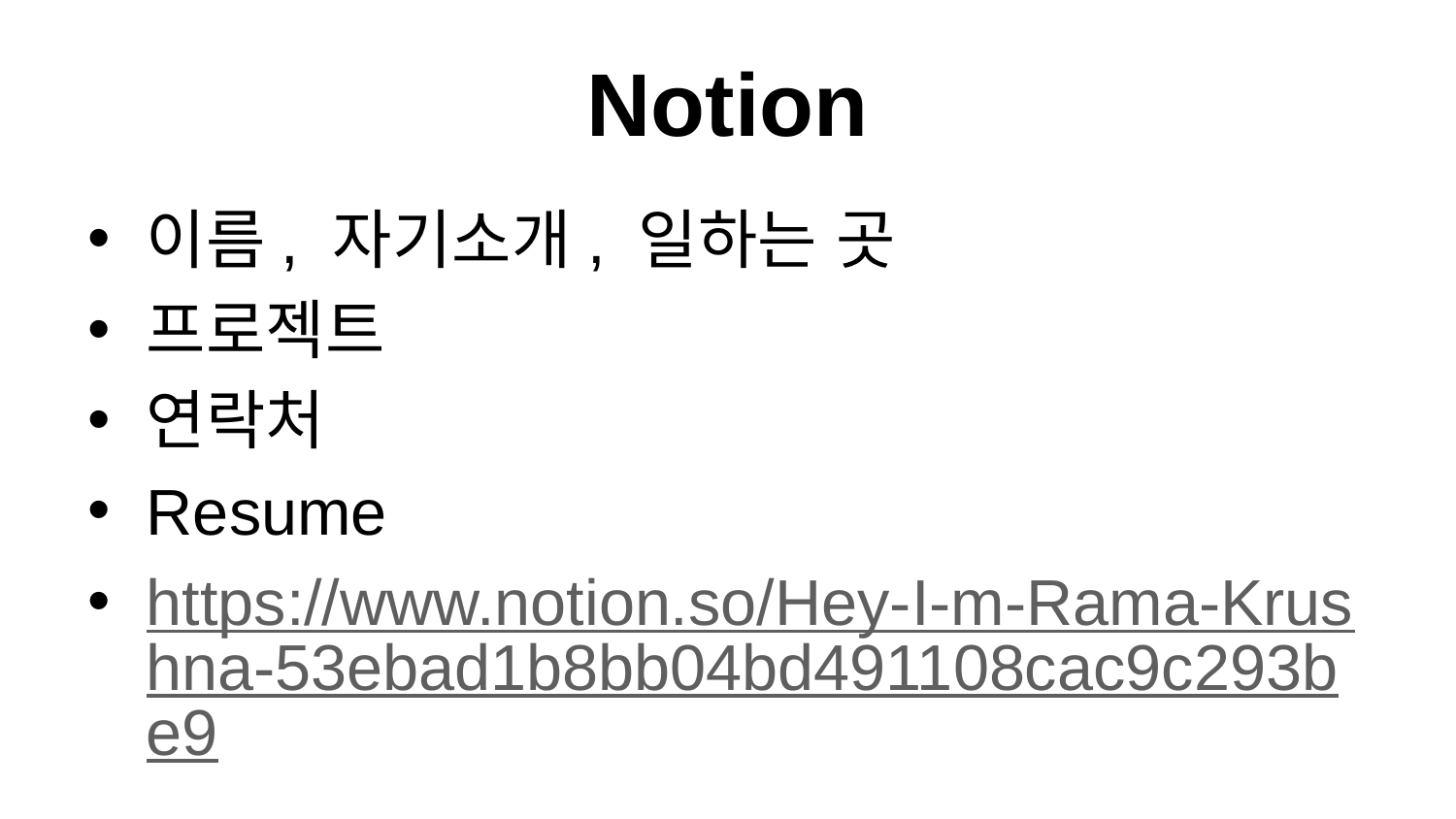

# Notion
이름, 자기소개, 일하는 곳
프로젝트
연락처
Resume
https://www.notion.so/Hey-I-m-Rama-Krushna-53ebad1b8bb04bd491108cac9c293be9